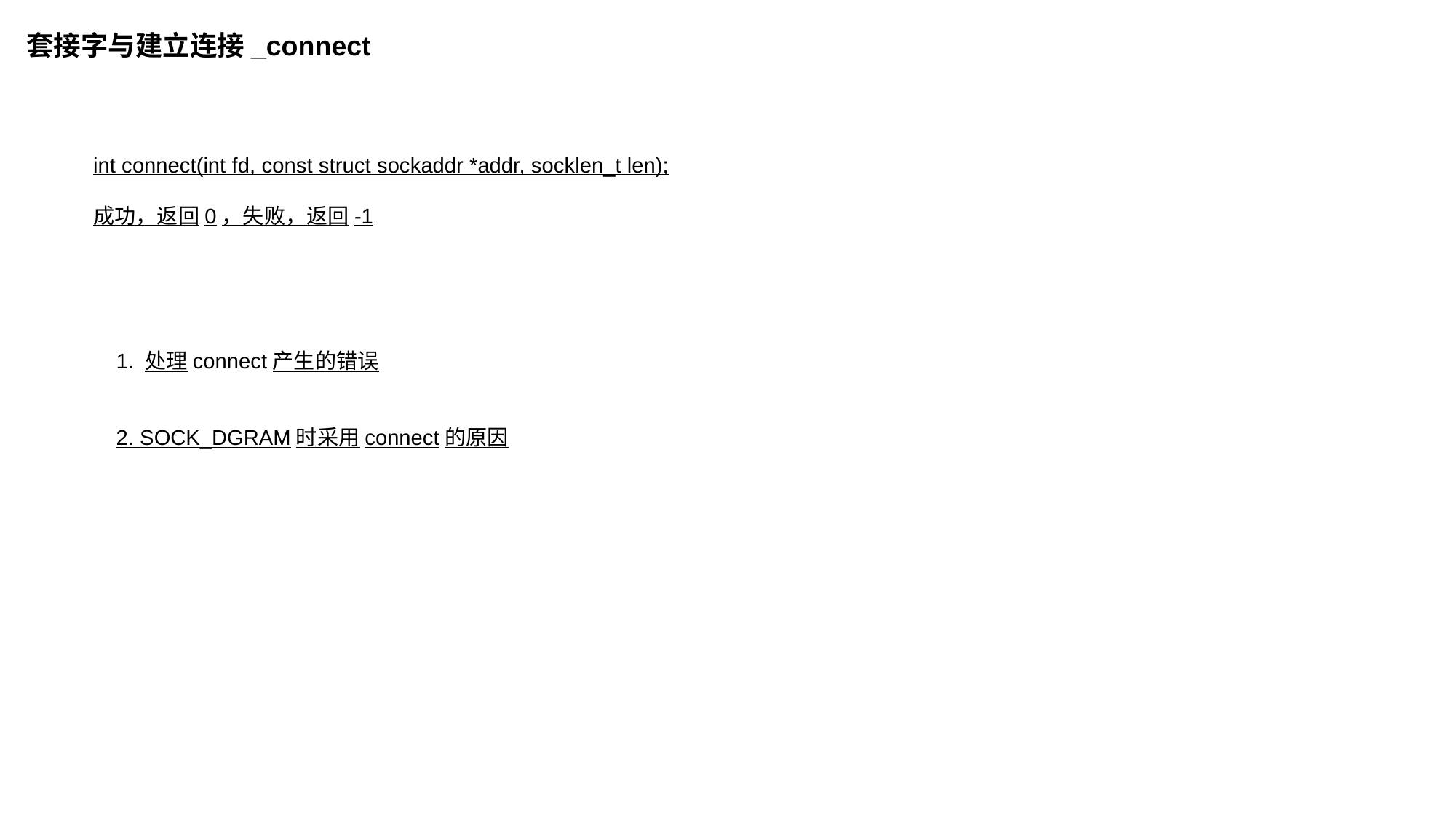

套接字与建立连接_connect
int connect(int fd, const struct sockaddr *addr, socklen_t len);

成功，返回0，失败，返回-1
1. 处理connect产生的错误

2. SOCK_DGRAM时采用connect的原因